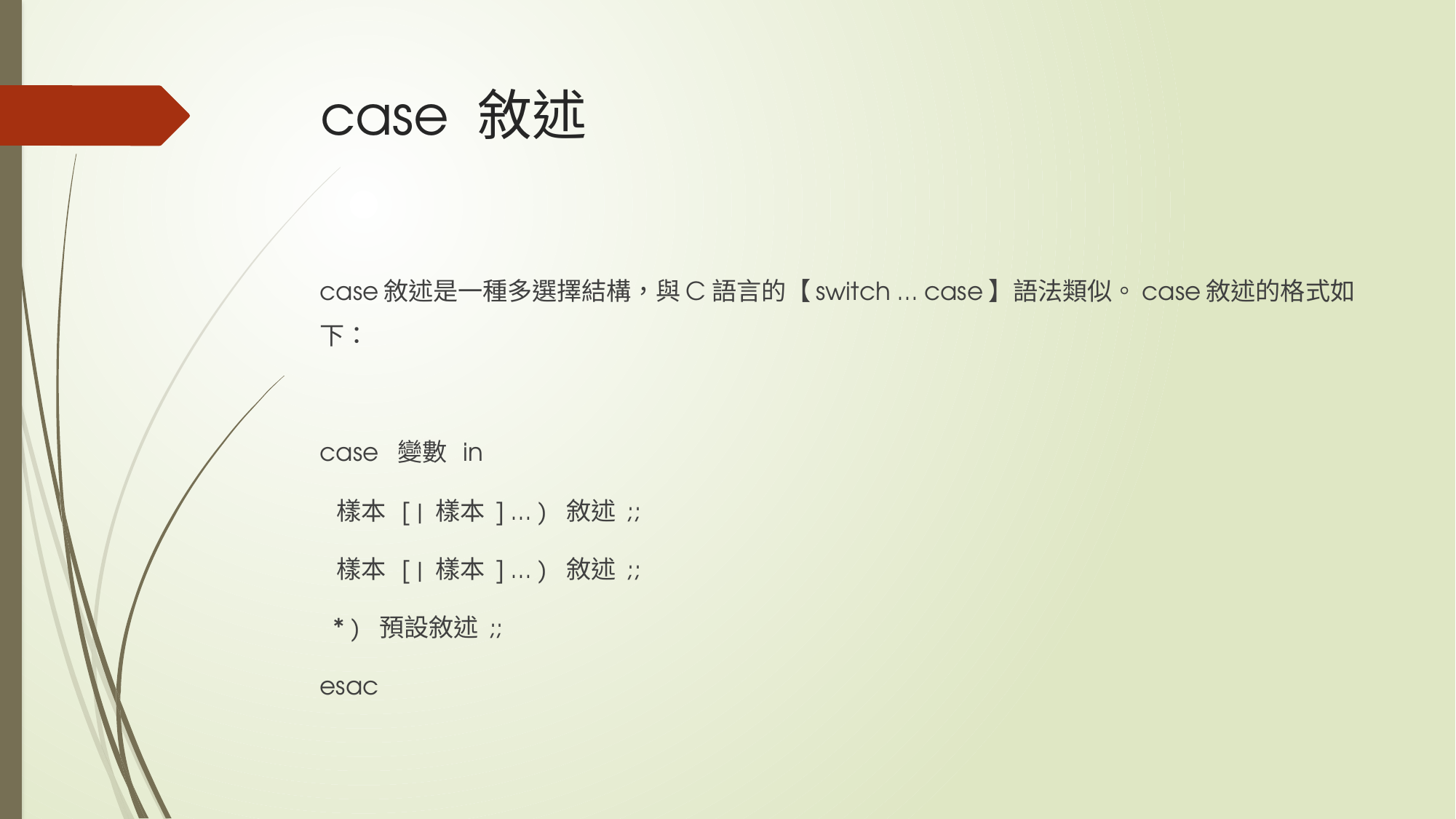

# case 敘述
case敘述是一種多選擇結構，與C語言的【switch … case】語法類似。case敘述的格式如下：

case  變數  in
  樣本  [ | 樣本 ] … )  敘述 ;;
  樣本  [ | 樣本 ] … )  敘述 ;;
  * )  預設敘述 ;;
esac